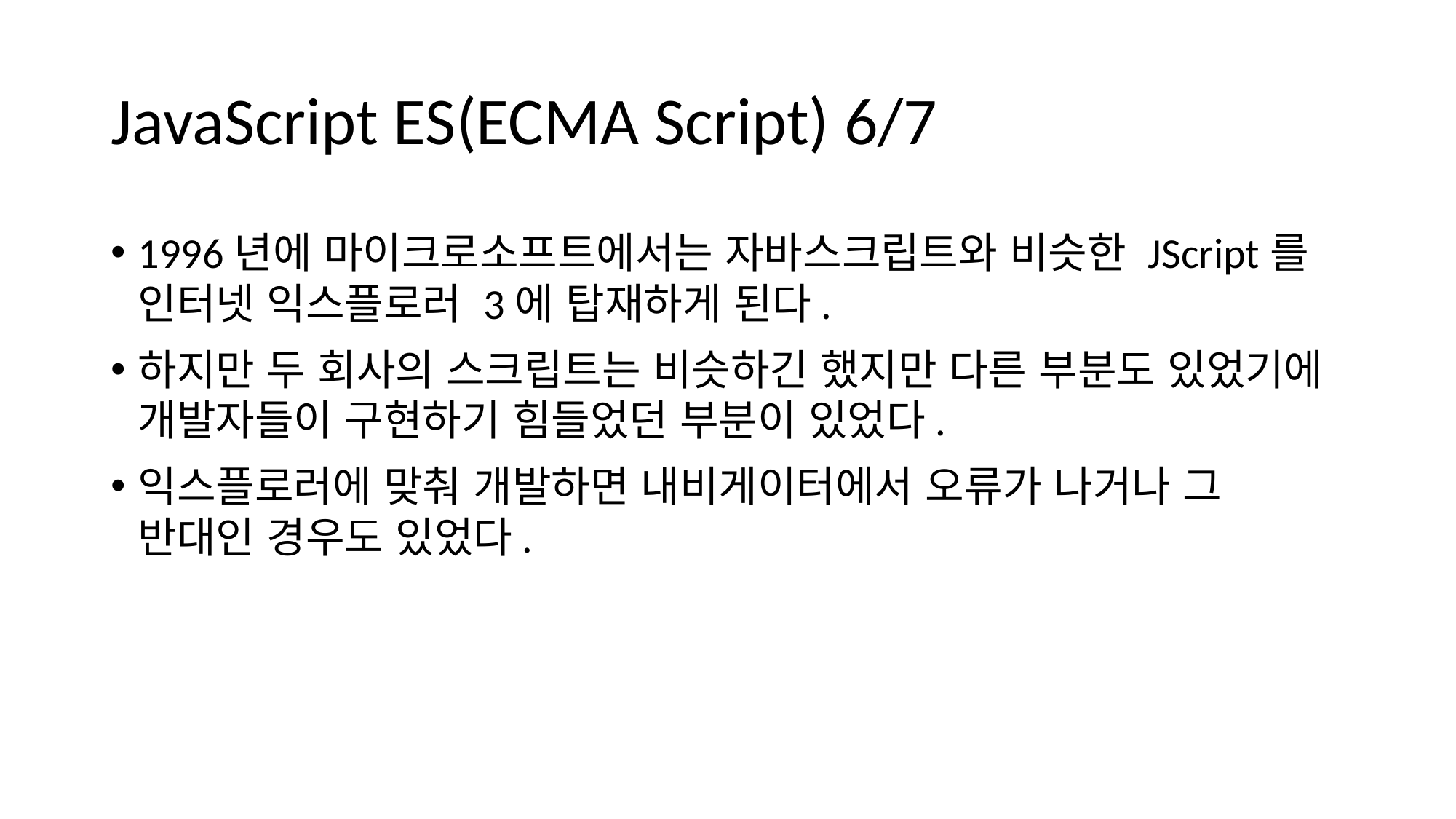

# JavaScript ES(ECMA Script) 6/7
1996년에 마이크로소프트에서는 자바스크립트와 비슷한 JScript를 인터넷 익스플로러 3에 탑재하게 된다.
하지만 두 회사의 스크립트는 비슷하긴 했지만 다른 부분도 있었기에 개발자들이 구현하기 힘들었던 부분이 있었다.
익스플로러에 맞춰 개발하면 내비게이터에서 오류가 나거나 그 반대인 경우도 있었다.